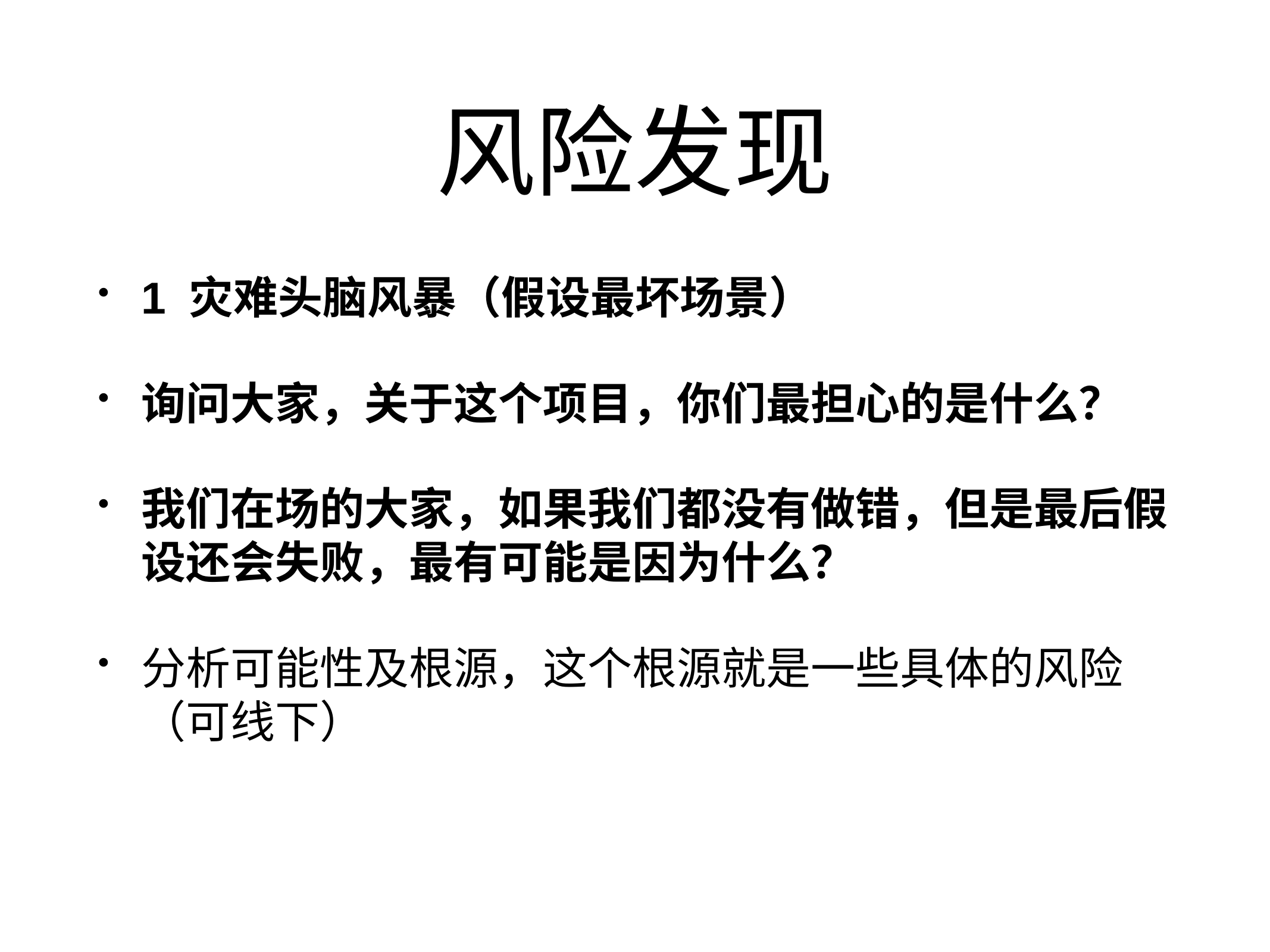

# 风险发现
1 灾难头脑风暴（假设最坏场景）
询问大家，关于这个项目，你们最担心的是什么？
我们在场的大家，如果我们都没有做错，但是最后假设还会失败，最有可能是因为什么？
分析可能性及根源，这个根源就是一些具体的风险（可线下）